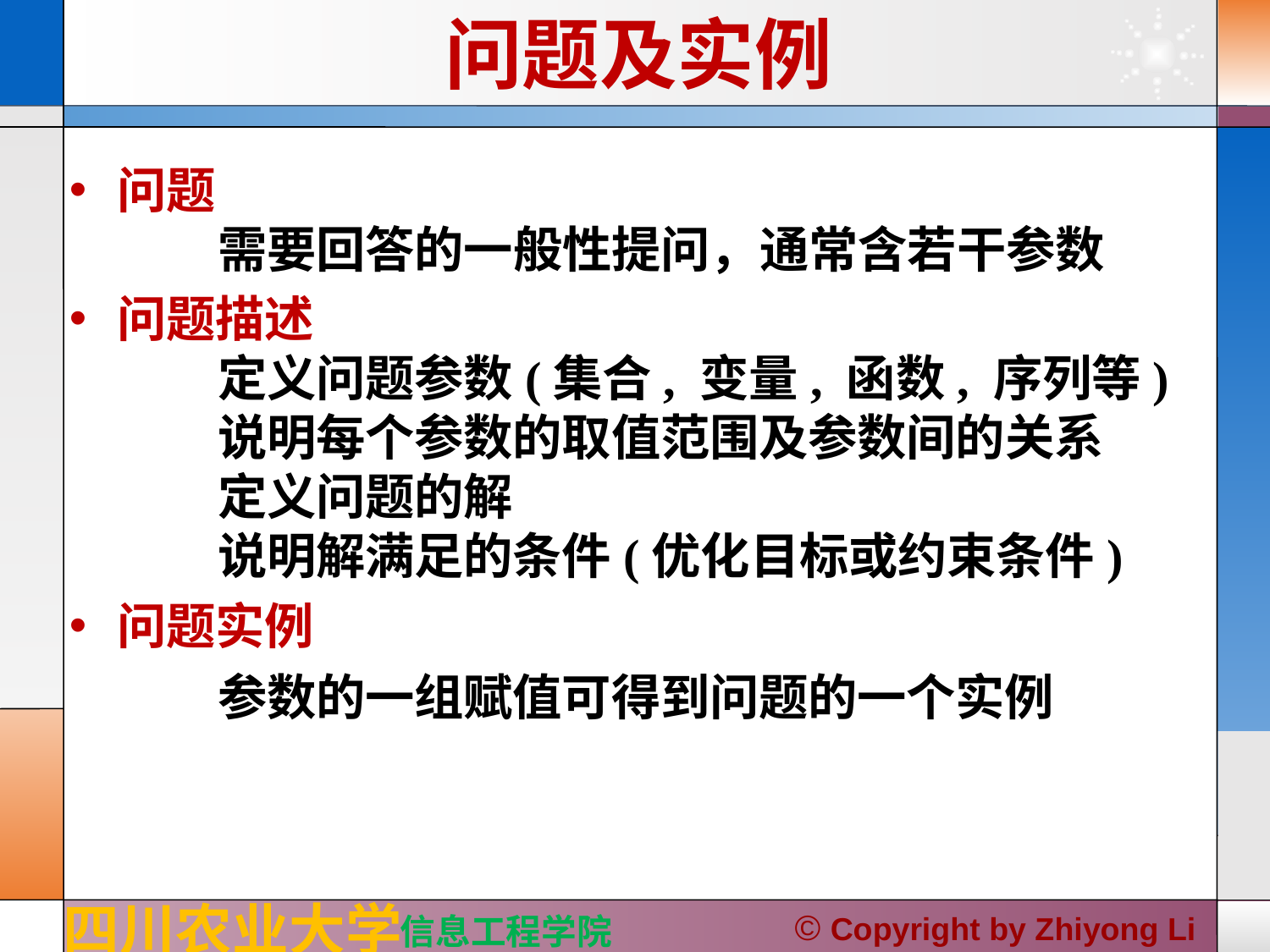

# 问题及实例
问题
        需要回答的一般性提问，通常含若干参数
问题描述
        定义问题参数(集合, 变量, 函数, 序列等)
        说明每个参数的取值范围及参数间的关系
        定义问题的解
        说明解满足的条件(优化目标或约束条件)
问题实例
        参数的一组赋值可得到问题的一个实例